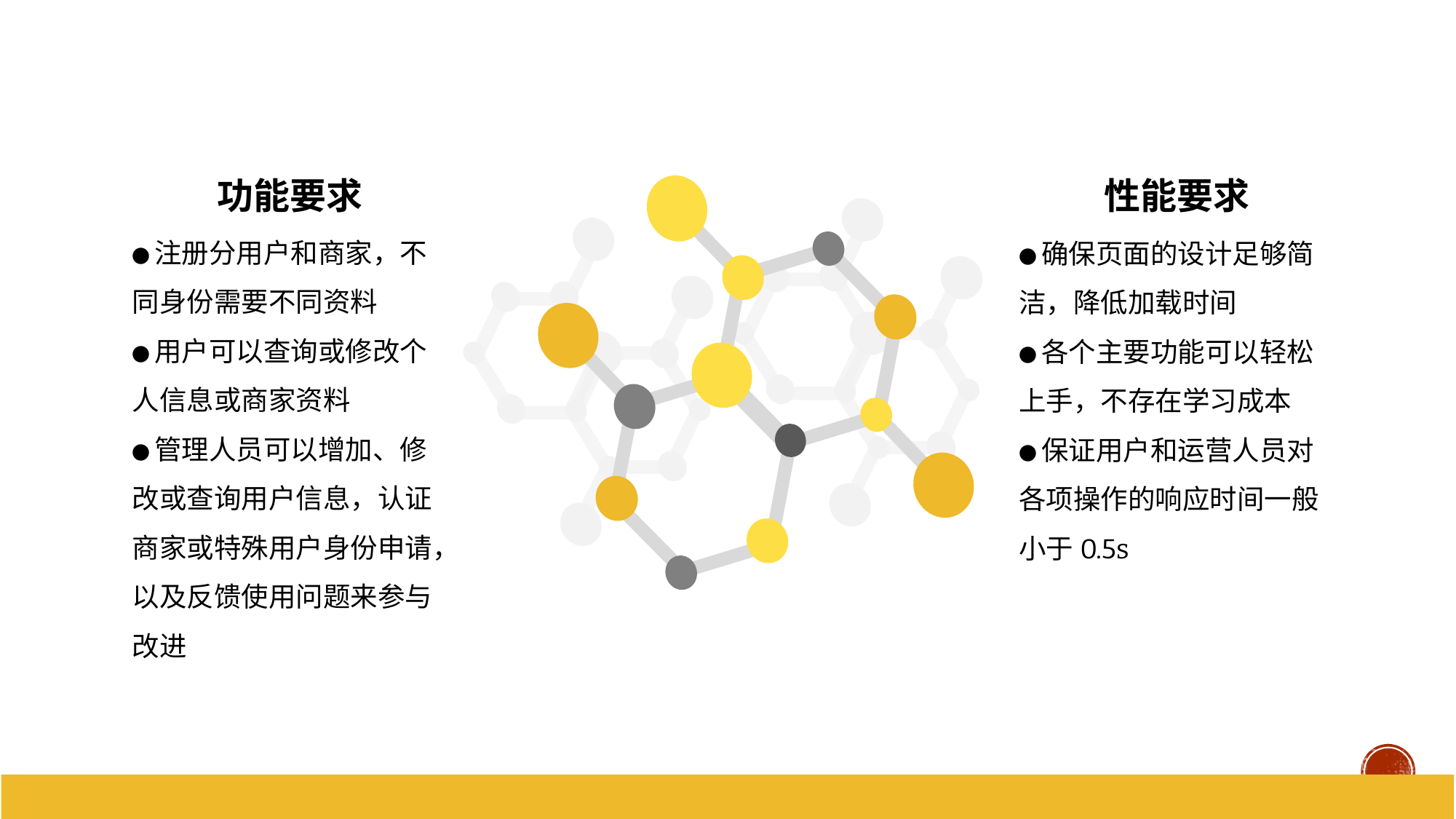

功能要求
●注册分用户和商家，不同身份需要不同资料
●用户可以查询或修改个人信息或商家资料
●管理人员可以增加、修改或查询用户信息，认证商家或特殊用户身份申请，以及反馈使用问题来参与改进
性能要求
●确保页面的设计足够简洁，降低加载时间
●各个主要功能可以轻松上手，不存在学习成本
●保证用户和运营人员对各项操作的响应时间一般小于0.5s